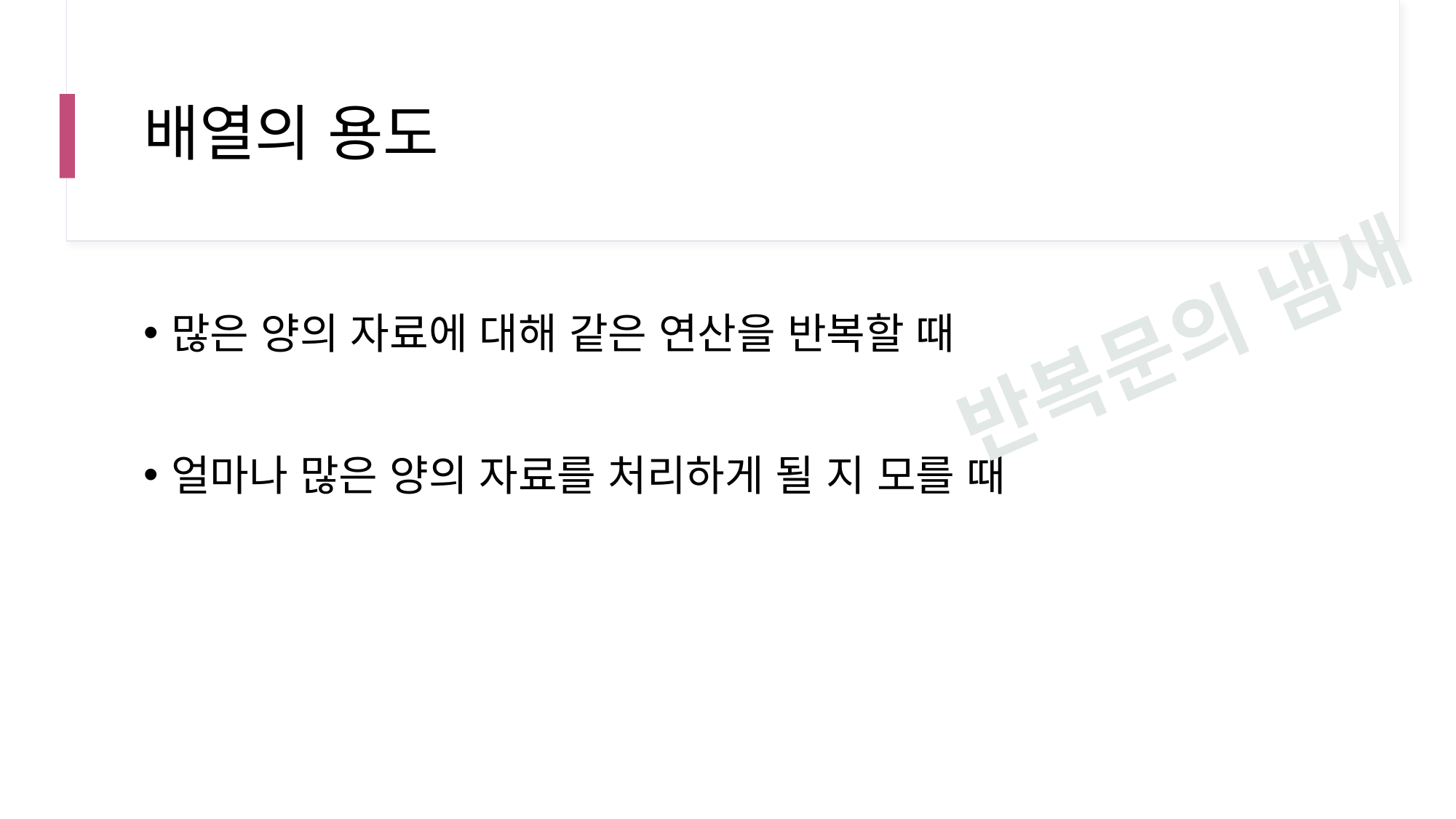

# 배열의 용도
반복문의 냄새
많은 양의 자료에 대해 같은 연산을 반복할 때

얼마나 많은 양의 자료를 처리하게 될 지 모를 때